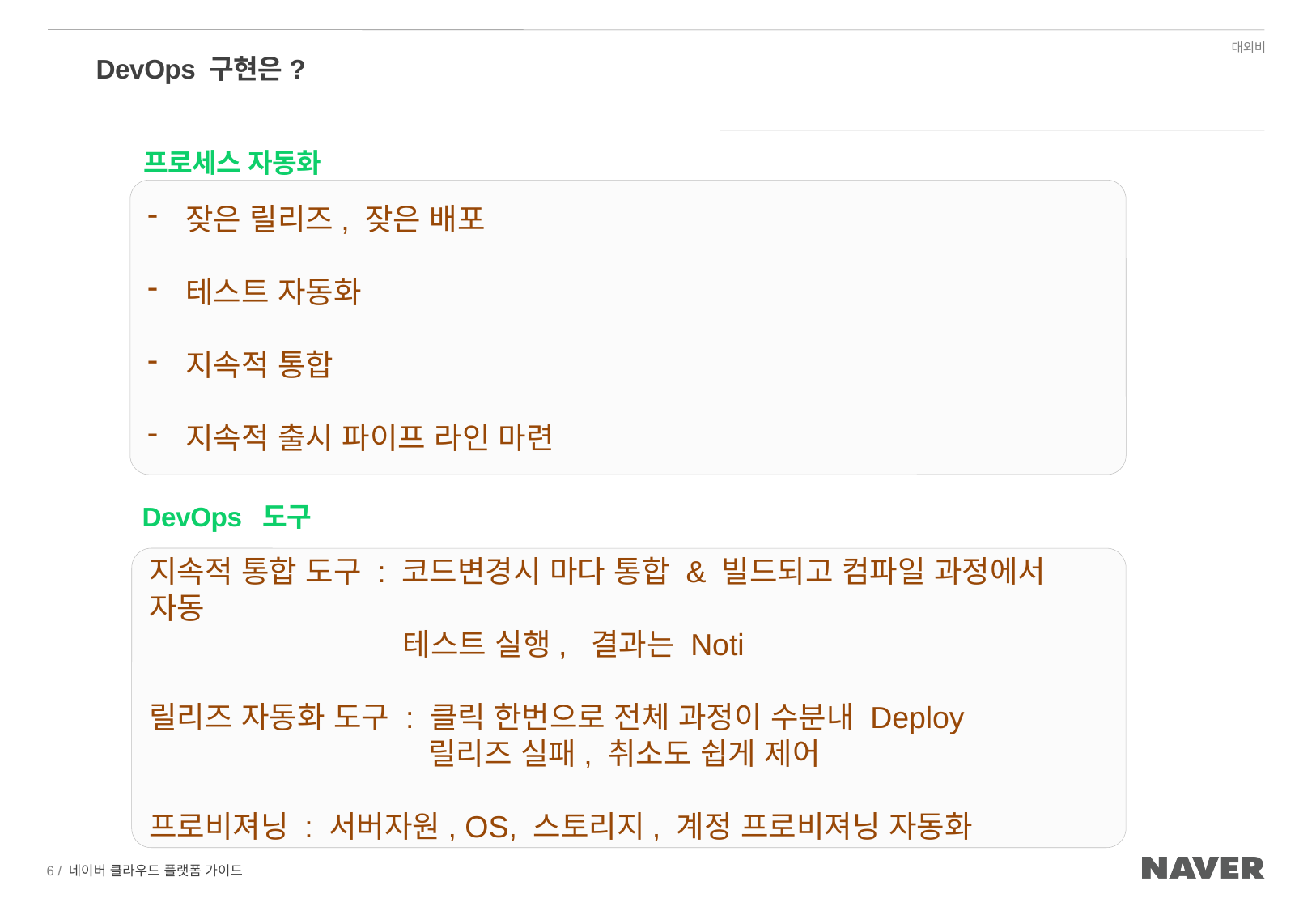

# DevOps 구현은?
프로세스 자동화
잦은 릴리즈, 잦은 배포

테스트 자동화

지속적 통합

지속적 출시 파이프 라인 마련
DevOps  도구
지속적 통합 도구 : 코드변경시 마다 통합 & 빌드되고 컴파일 과정에서 자동
                             테스트 실행,  결과는 Noti

릴리즈 자동화 도구 : 클릭 한번으로 전체 과정이 수분내 Deploy
                                릴리즈 실패, 취소도 쉽게 제어

프로비져닝 : 서버자원, OS, 스토리지, 계정 프로비져닝 자동화